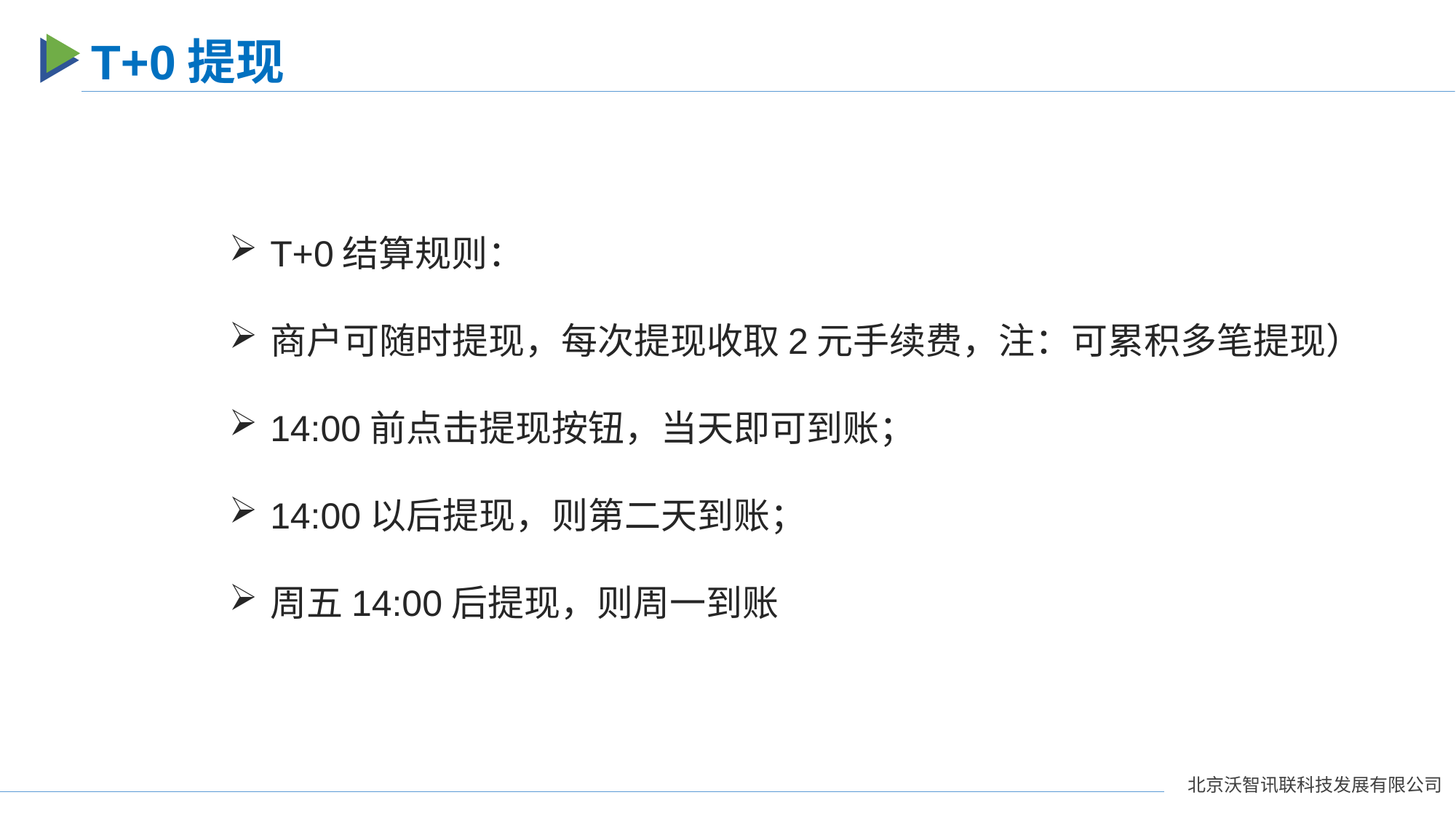

T+0提现
T+0结算规则：
商户可随时提现，每次提现收取2元手续费，注：可累积多笔提现）
14:00前点击提现按钮，当天即可到账；
14:00以后提现，则第二天到账；
周五14:00后提现，则周一到账